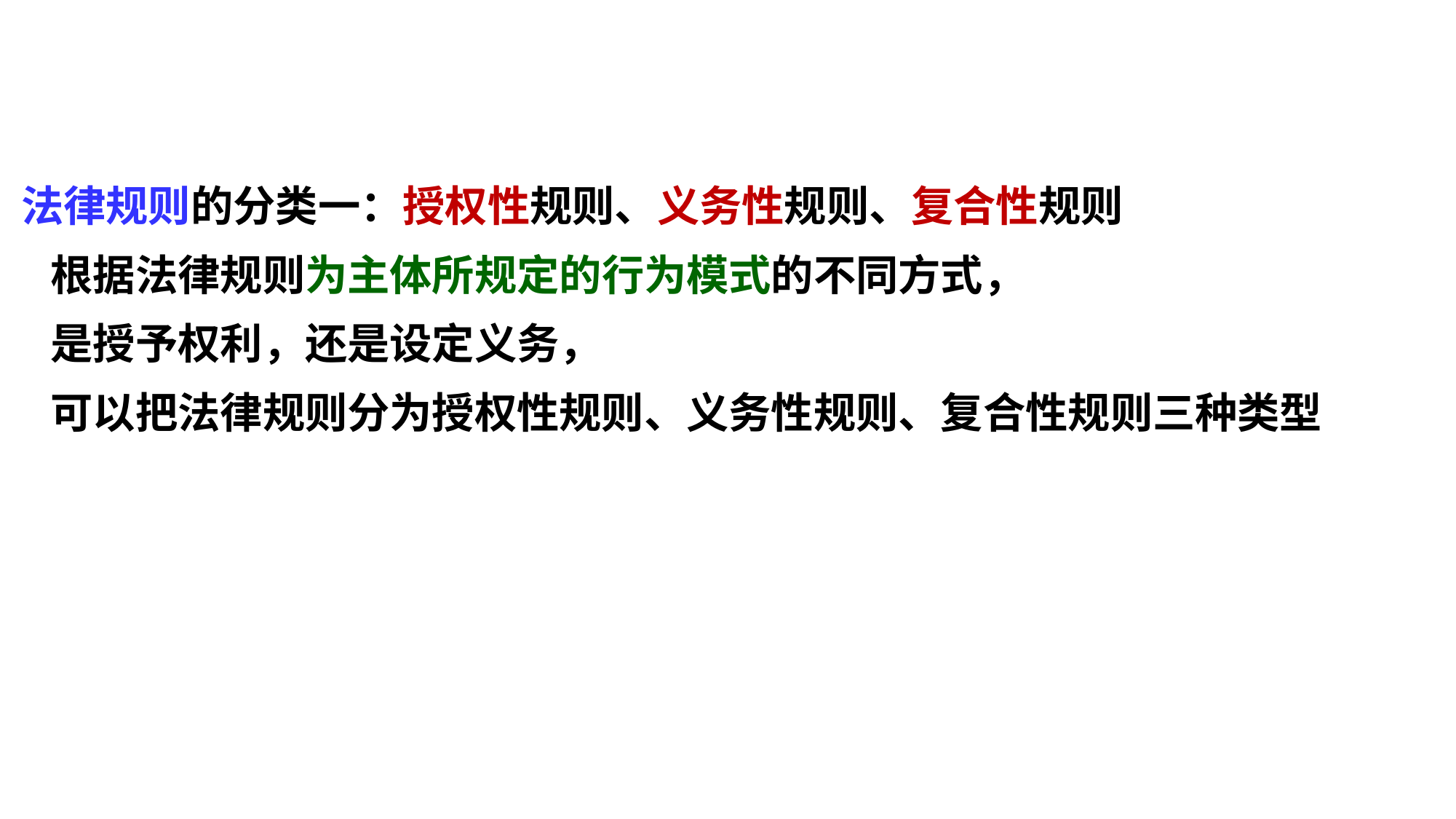

法律规则的分类一：授权性规则、义务性规则、复合性规则
  根据法律规则为主体所规定的行为模式的不同方式，
  是授予权利，还是设定义务，
  可以把法律规则分为授权性规则、义务性规则、复合性规则三种类型